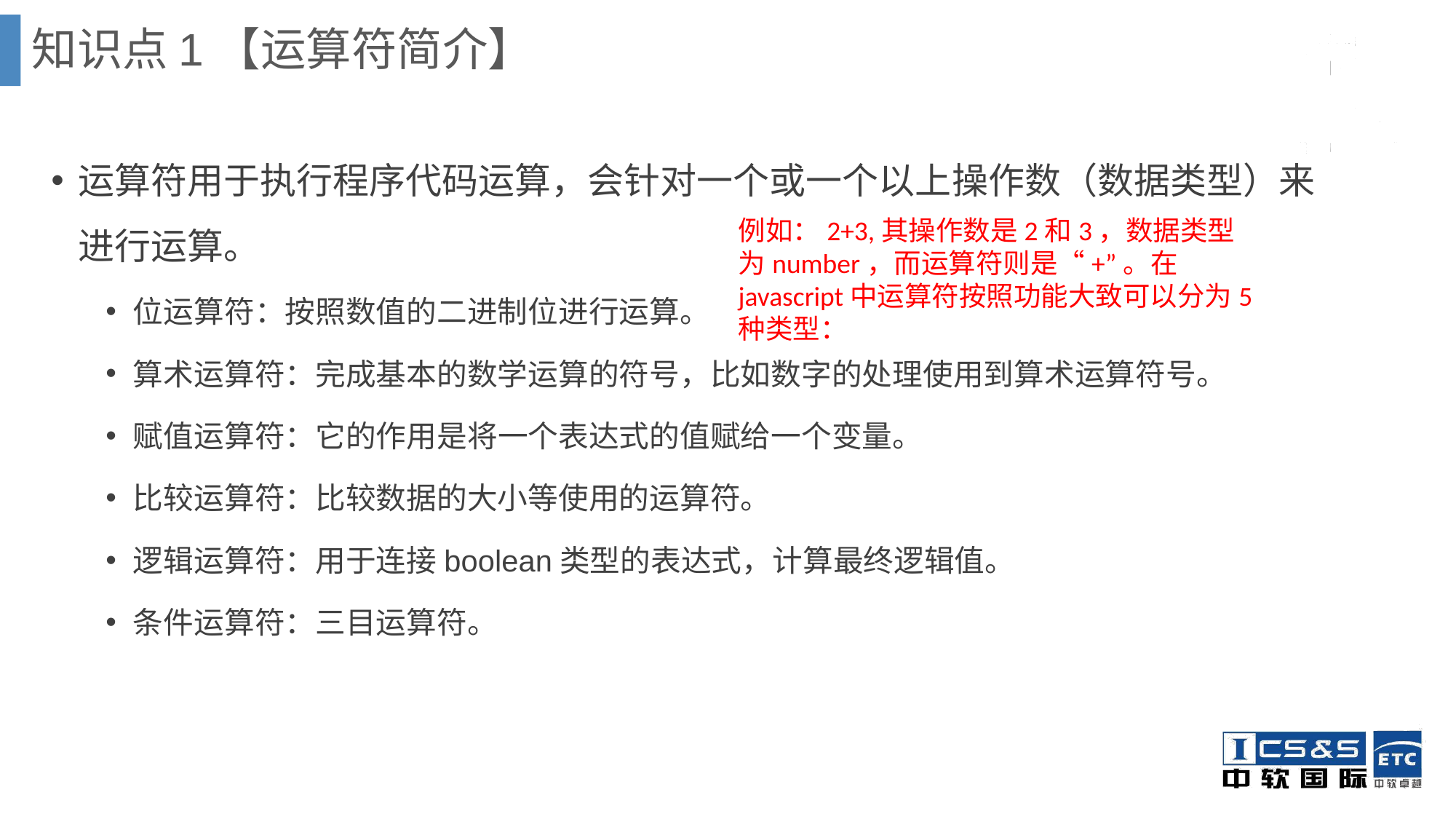

知识点1【运算符简介】
运算符用于执行程序代码运算，会针对一个或一个以上操作数（数据类型）来进行运算。
位运算符：按照数值的二进制位进行运算。
算术运算符：完成基本的数学运算的符号，比如数字的处理使用到算术运算符号。
赋值运算符：它的作用是将一个表达式的值赋给一个变量。
比较运算符：比较数据的大小等使用的运算符。
逻辑运算符：用于连接boolean类型的表达式，计算最终逻辑值。
条件运算符：三目运算符。
例如：2+3,其操作数是2和3，数据类型为number，而运算符则是“+”。在javascript中运算符按照功能大致可以分为5种类型：